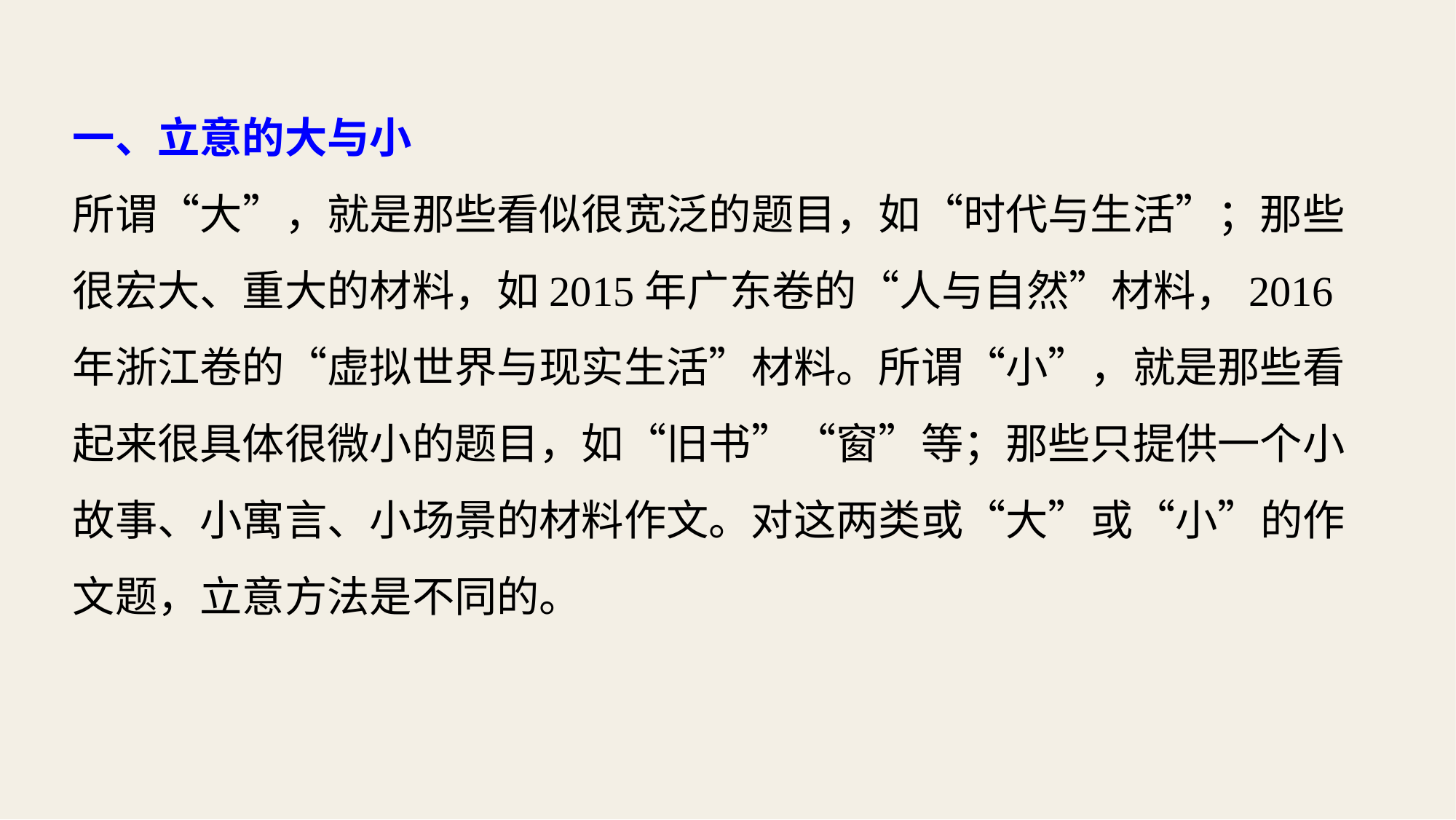

一、立意的大与小
所谓“大”，就是那些看似很宽泛的题目，如“时代与生活”；那些很宏大、重大的材料，如2015年广东卷的“人与自然”材料，2016年浙江卷的“虚拟世界与现实生活”材料。所谓“小”，就是那些看起来很具体很微小的题目，如“旧书”“窗”等；那些只提供一个小故事、小寓言、小场景的材料作文。对这两类或“大”或“小”的作文题，立意方法是不同的。